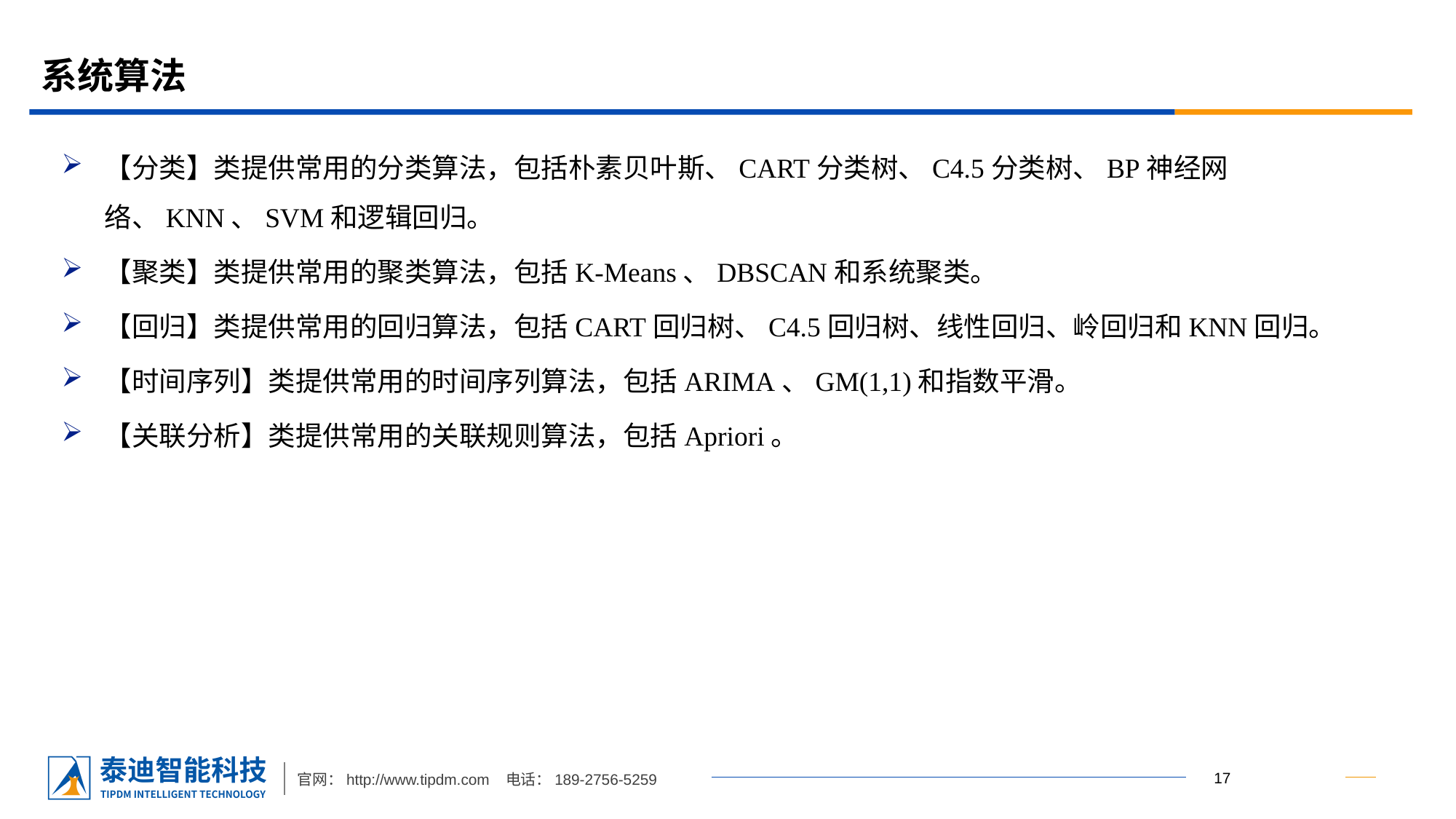

# 系统算法
【分类】类提供常用的分类算法，包括朴素贝叶斯、CART分类树、C4.5分类树、BP神经网络、KNN、SVM和逻辑回归。
【聚类】类提供常用的聚类算法，包括K-Means、DBSCAN和系统聚类。
【回归】类提供常用的回归算法，包括CART回归树、C4.5回归树、线性回归、岭回归和KNN回归。
【时间序列】类提供常用的时间序列算法，包括ARIMA、GM(1,1)和指数平滑。
【关联分析】类提供常用的关联规则算法，包括Apriori。